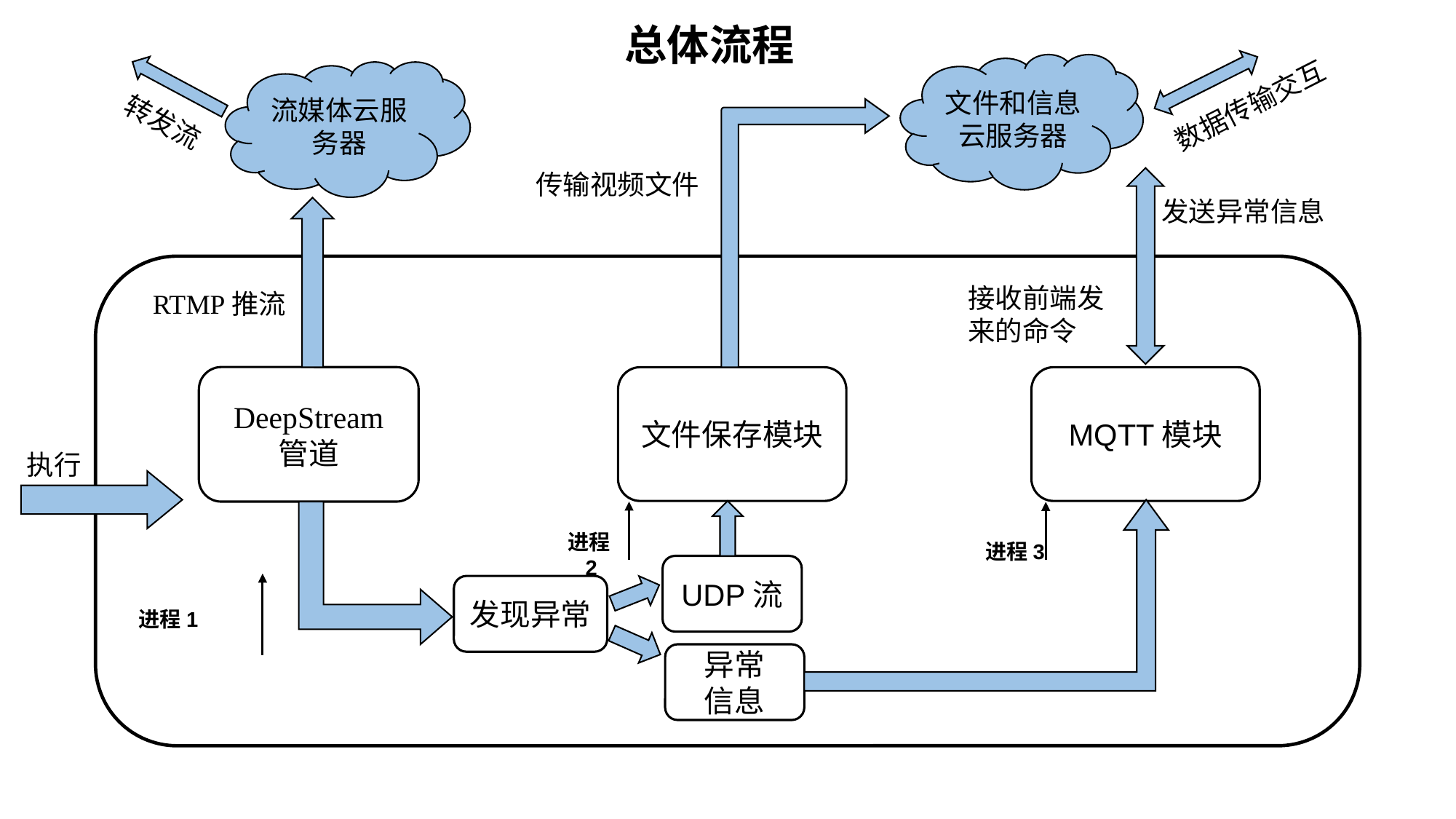

总体流程

文件和信息云服务器
流媒体云服务器
数据传输交互

转发流
传输视频文件

发送异常信息

接收前端发来的命令
RTMP推流
DeepStream
管道
文件保存模块
MQTT模块
执行

进程2
进程3
UDP流
发现异常

进程1

异常
信息